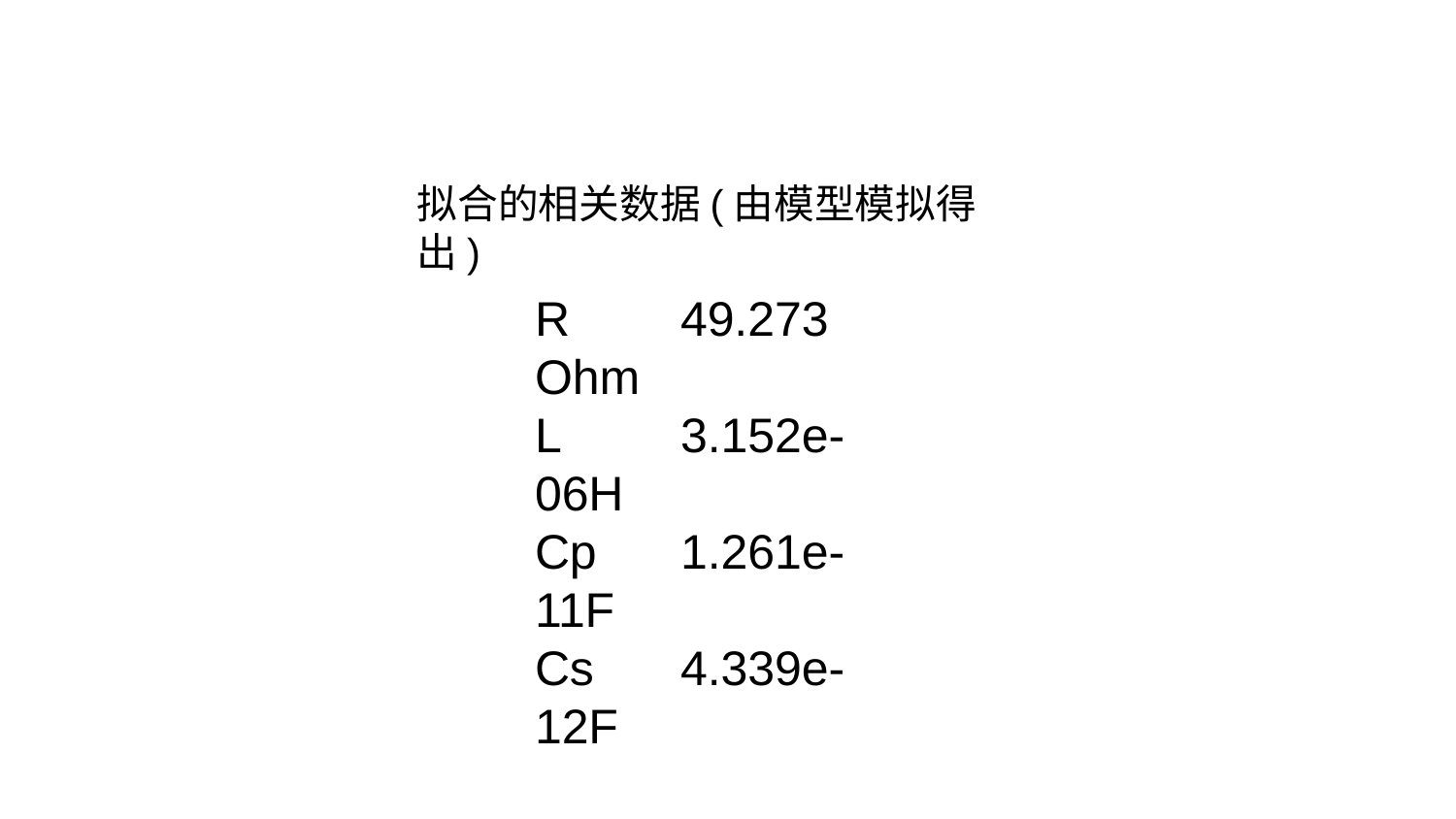

拟合的相关数据(由模型模拟得出)
R 	49.273 Ohm
L 	3.152e-06H
Cp	1.261e-11F
Cs	4.339e-12F